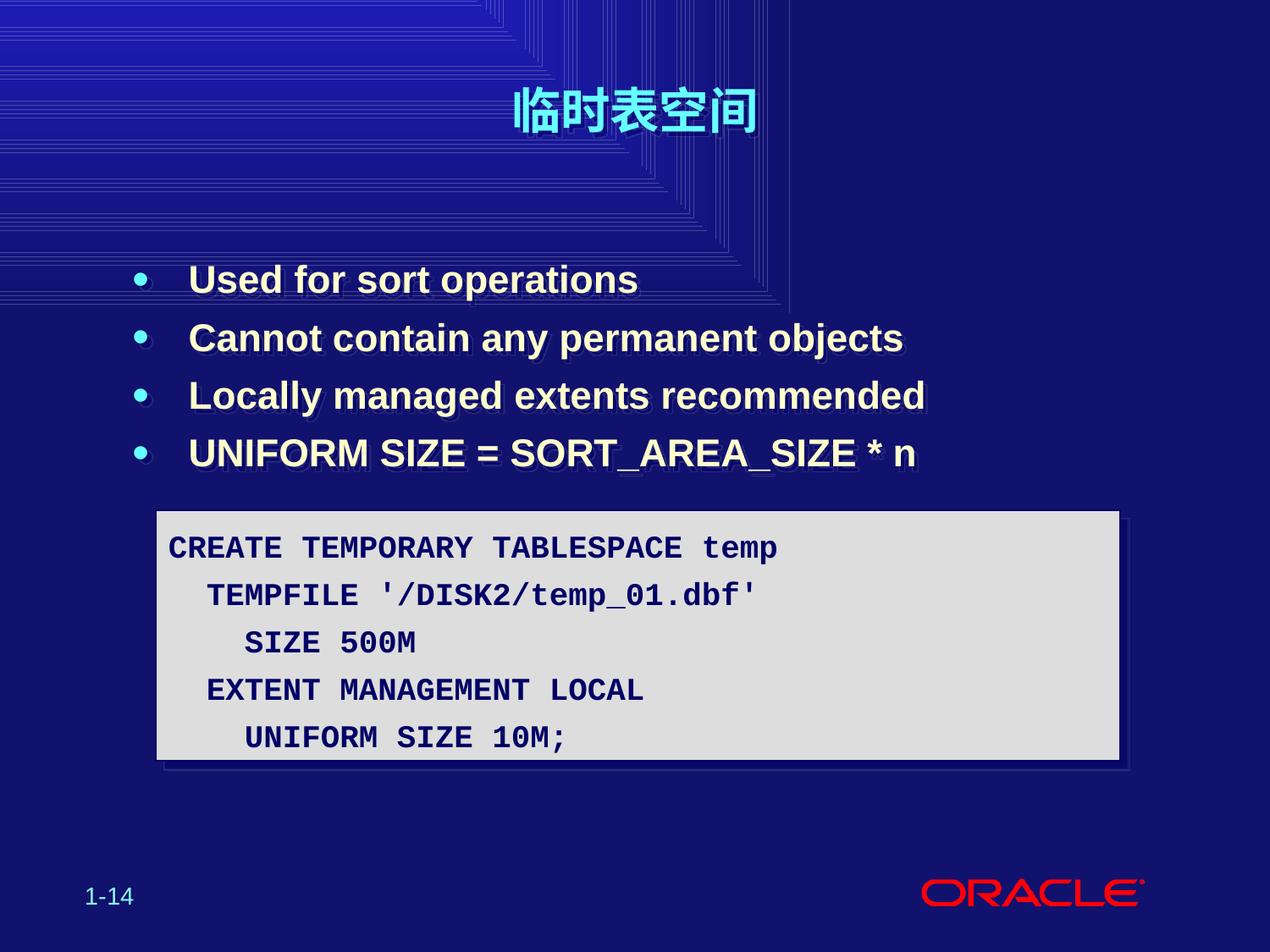

# 临时表空间
Used for sort operations
Cannot contain any permanent objects
Locally managed extents recommended
UNIFORM SIZE = SORT_AREA_SIZE * n
CREATE TEMPORARY TABLESPACE temp
  TEMPFILE '/DISK2/temp_01.dbf'
    SIZE 500M
  EXTENT MANAGEMENT LOCAL
    UNIFORM SIZE 10M;